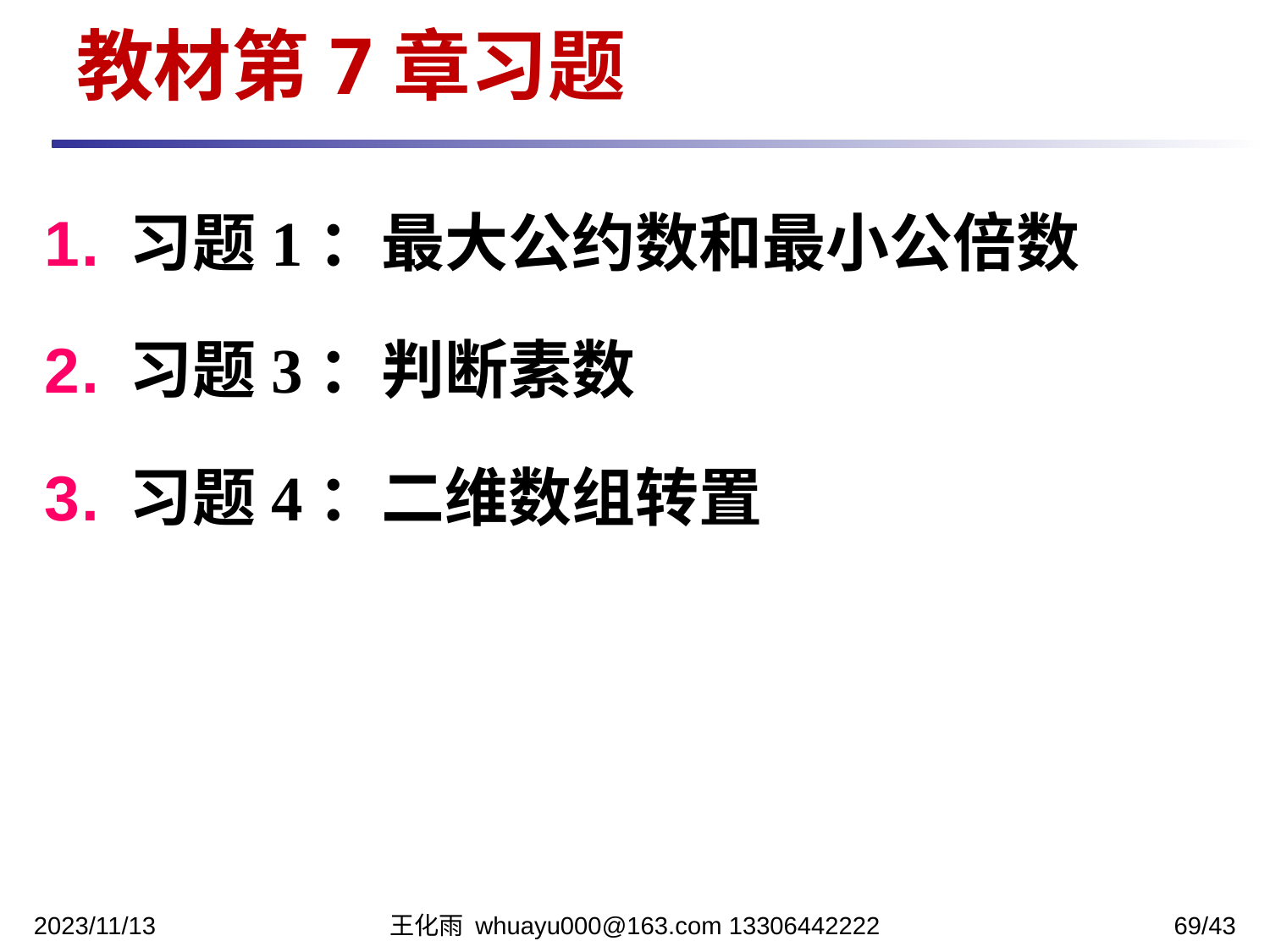

教材第7章习题
习题1：最大公约数和最小公倍数
习题3：判断素数
习题4：二维数组转置

2023/11/13
王化雨 whuayu000@163.com 13306442222
69/43